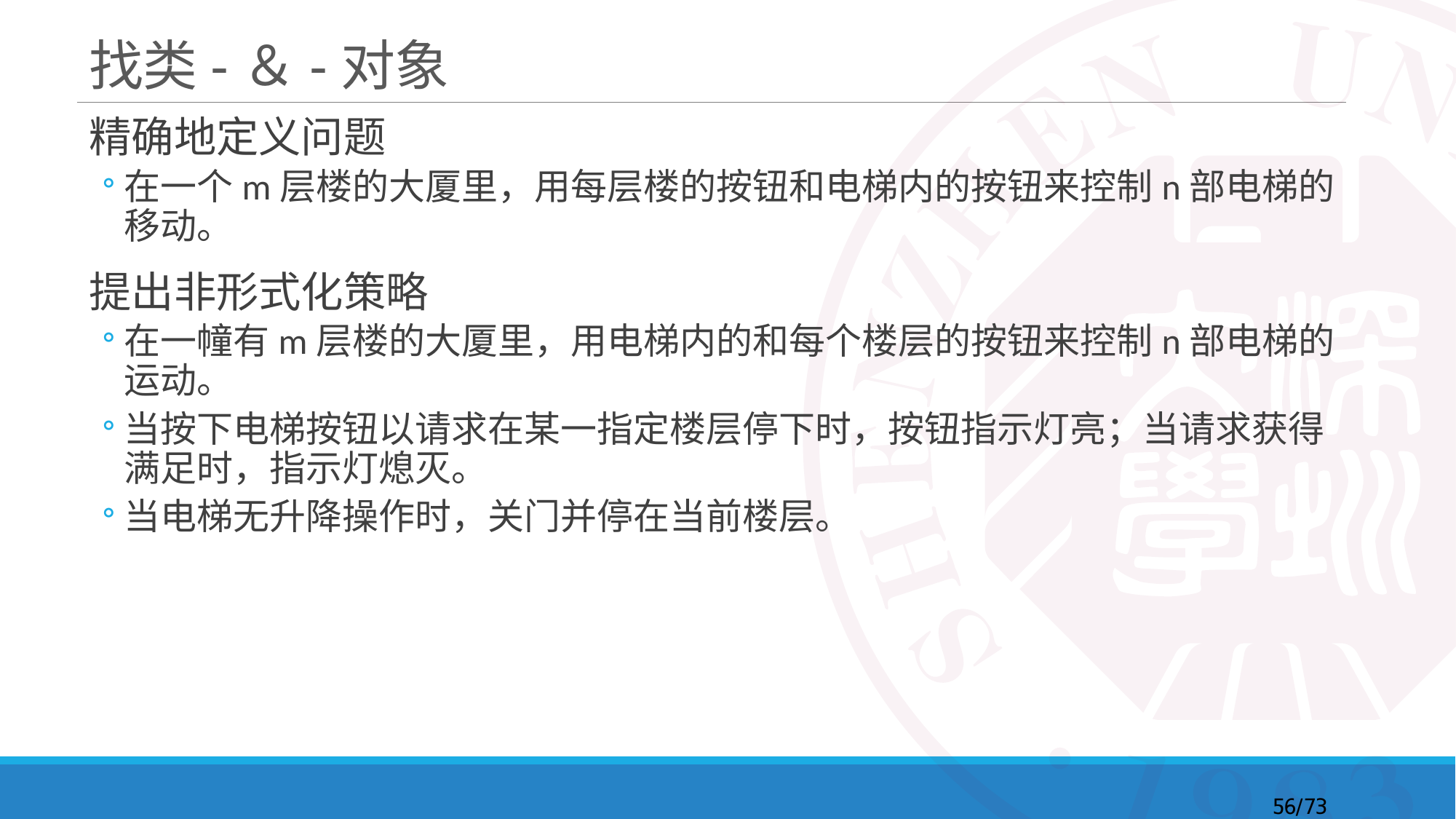

# 找类-＆-对象
精确地定义问题
在一个m层楼的大厦里，用每层楼的按钮和电梯内的按钮来控制n部电梯的移动。
提出非形式化策略
在一幢有m层楼的大厦里，用电梯内的和每个楼层的按钮来控制n部电梯的运动。
当按下电梯按钮以请求在某一指定楼层停下时，按钮指示灯亮；当请求获得满足时，指示灯熄灭。
当电梯无升降操作时，关门并停在当前楼层。

56/73